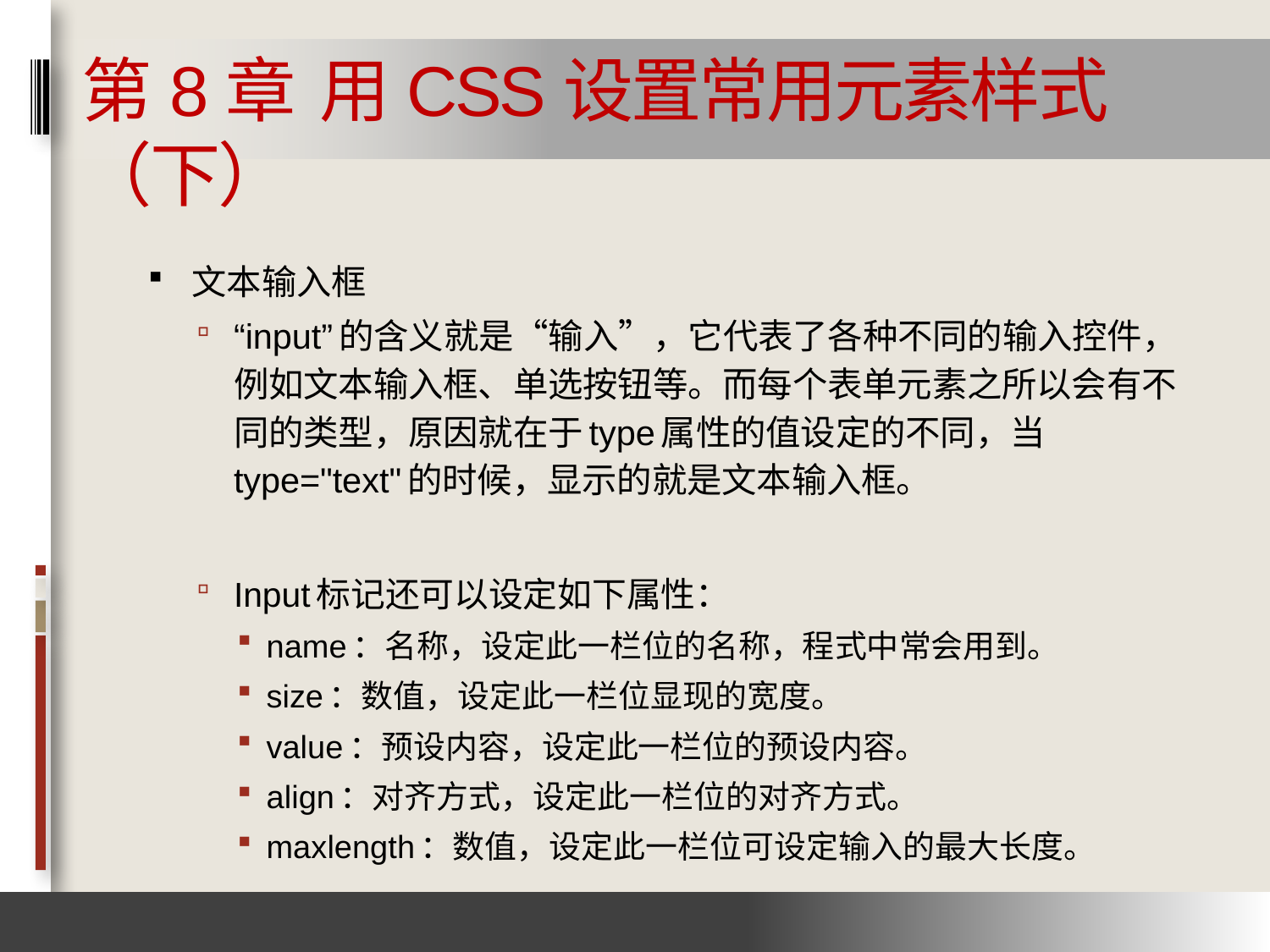

# 第8章  用CSS设置常用元素样式（下）
文本输入框
“input”的含义就是“输入”，它代表了各种不同的输入控件，例如文本输入框、单选按钮等。而每个表单元素之所以会有不同的类型，原因就在于type属性的值设定的不同，当type="text"的时候，显示的就是文本输入框。

Input标记还可以设定如下属性：
name：名称，设定此一栏位的名称，程式中常会用到。
size：数值，设定此一栏位显现的宽度。
value：预设内容，设定此一栏位的预设内容。
align：对齐方式，设定此一栏位的对齐方式。
maxlength：数值，设定此一栏位可设定输入的最大长度。